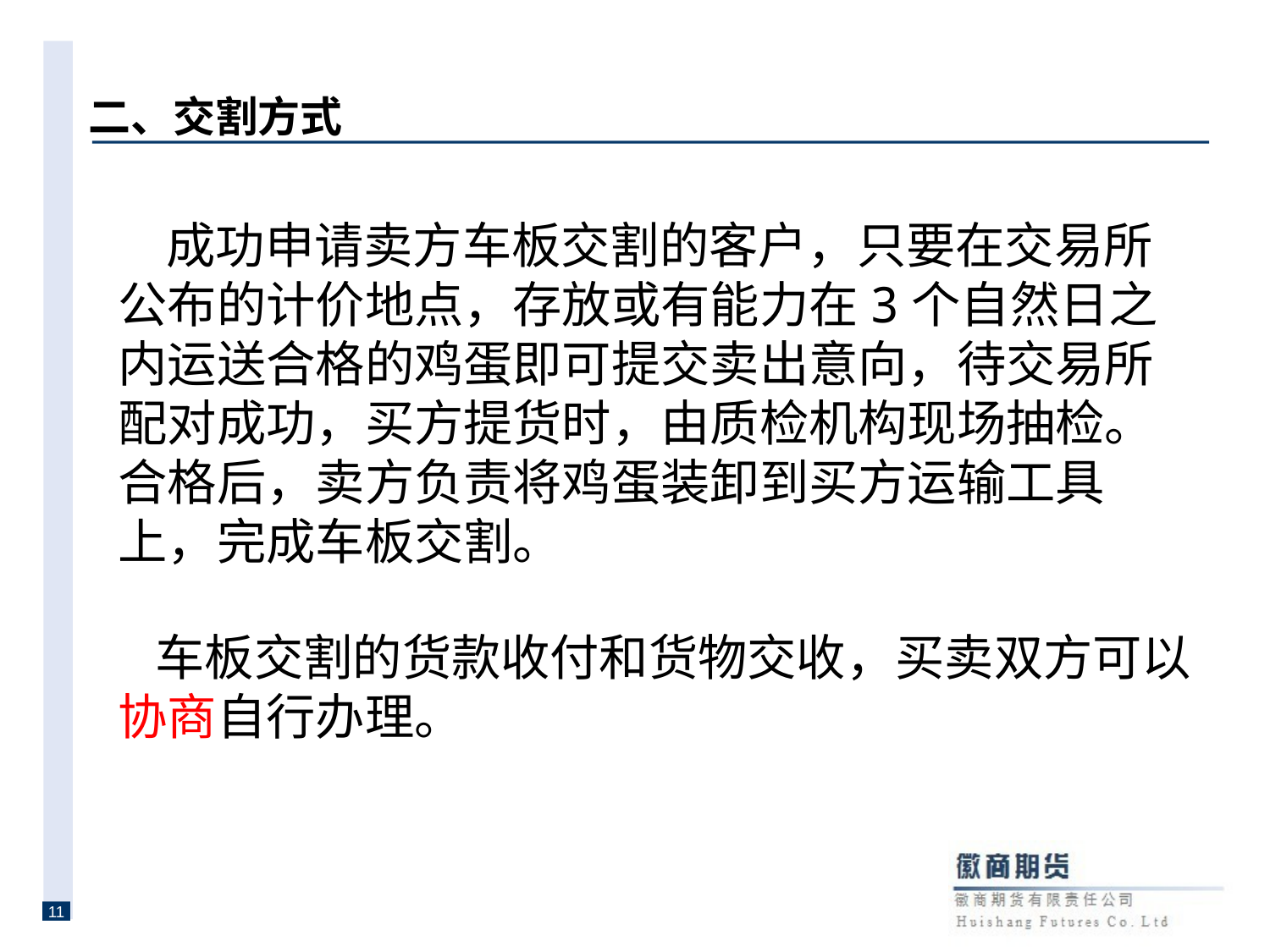

# 二、交割方式 二、交割方式 二、交割方式
      成功申请卖方车板交割的客户，只要在交易所公布的计价地点，存放或有能力在3个自然日之内运送合格的鸡蛋即可提交卖出意向，待交易所配对成功，买方提货时，由质检机构现场抽检。合格后，卖方负责将鸡蛋装卸到买方运输工具上，完成车板交割。
     车板交割的货款收付和货物交收，买卖双方可以协商自行办理。